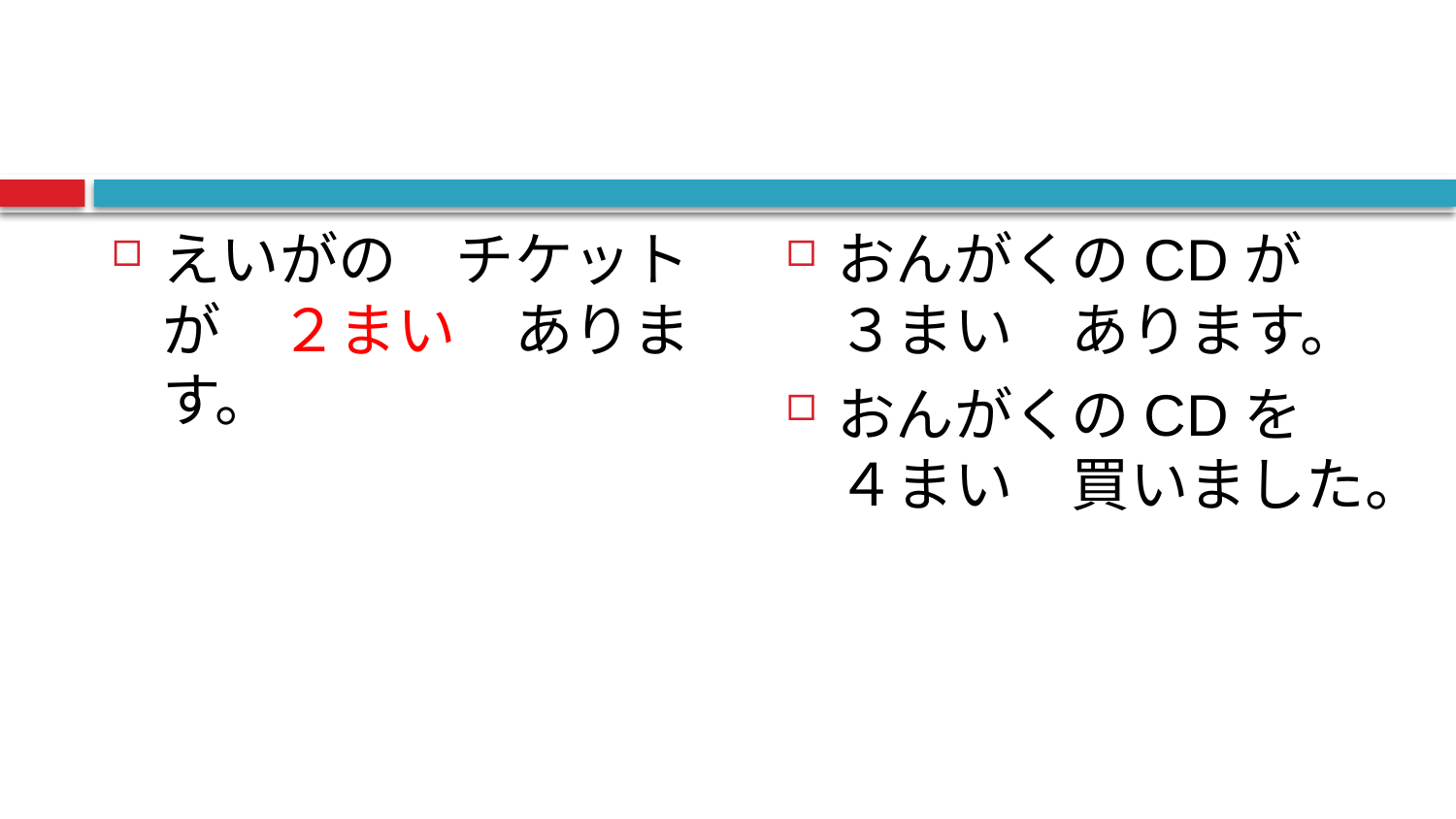

おんがくのCDが　３まい　あります。
おんがくのCDを　４まい　買いました。
えいがの　チケットが　２まい　あります。